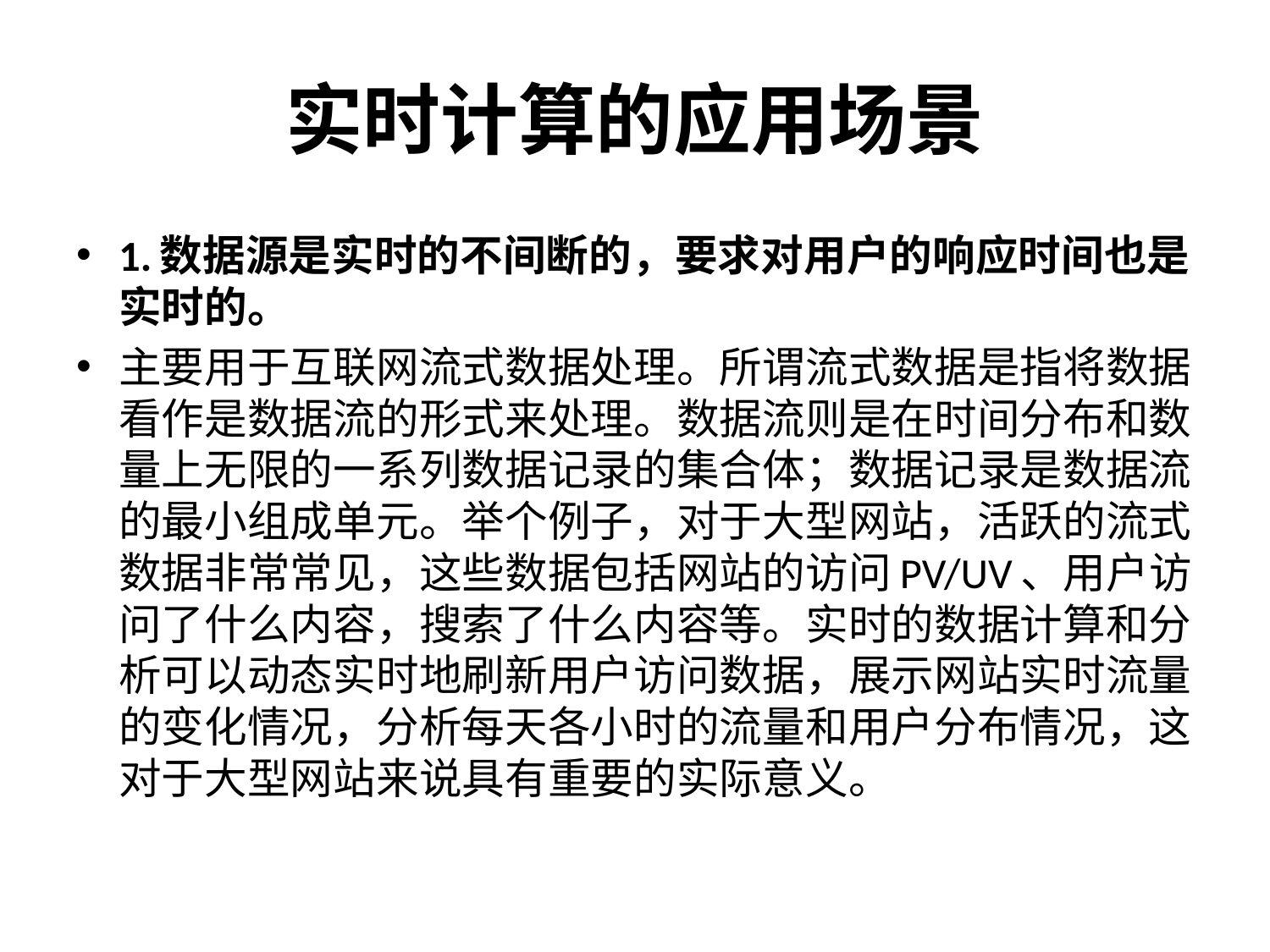

# 实时计算的应用场景
1.数据源是实时的不间断的，要求对用户的响应时间也是实时的。
主要用于互联网流式数据处理。所谓流式数据是指将数据看作是数据流的形式来处理。数据流则是在时间分布和数量上无限的一系列数据记录的集合体；数据记录是数据流的最小组成单元。举个例子，对于大型网站，活跃的流式数据非常常见，这些数据包括网站的访问PV/UV、用户访问了什么内容，搜索了什么内容等。实时的数据计算和分析可以动态实时地刷新用户访问数据，展示网站实时流量的变化情况，分析每天各小时的流量和用户分布情况，这对于大型网站来说具有重要的实际意义。